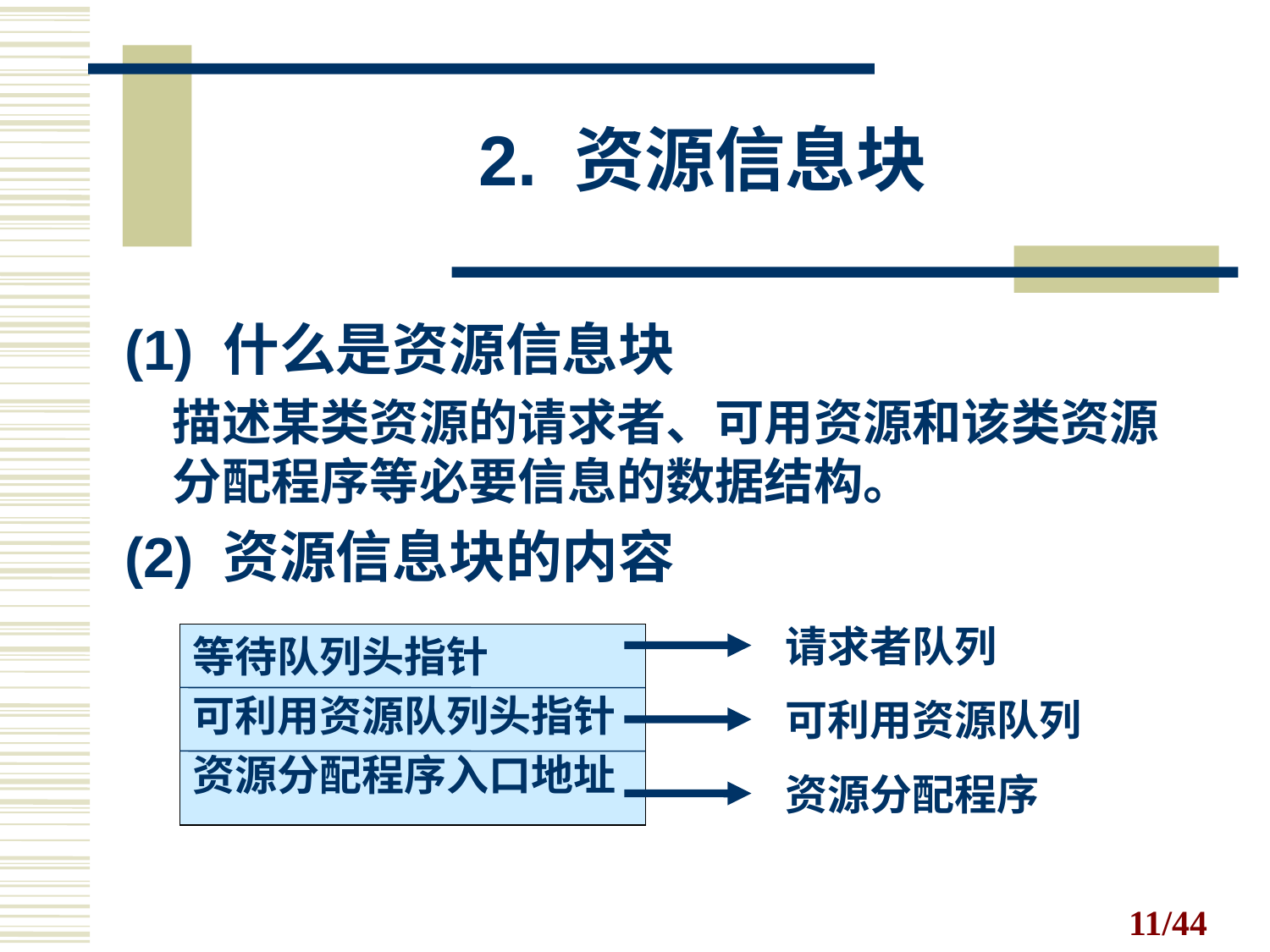

# 2. 资源信息块
(1) 什么是资源信息块
	描述某类资源的请求者、可用资源和该类资源分配程序等必要信息的数据结构。
(2) 资源信息块的内容

请求者队列
等待队列头指针
可利用资源队列头指针
资源分配程序入口地址

可利用资源队列

资源分配程序

11/44